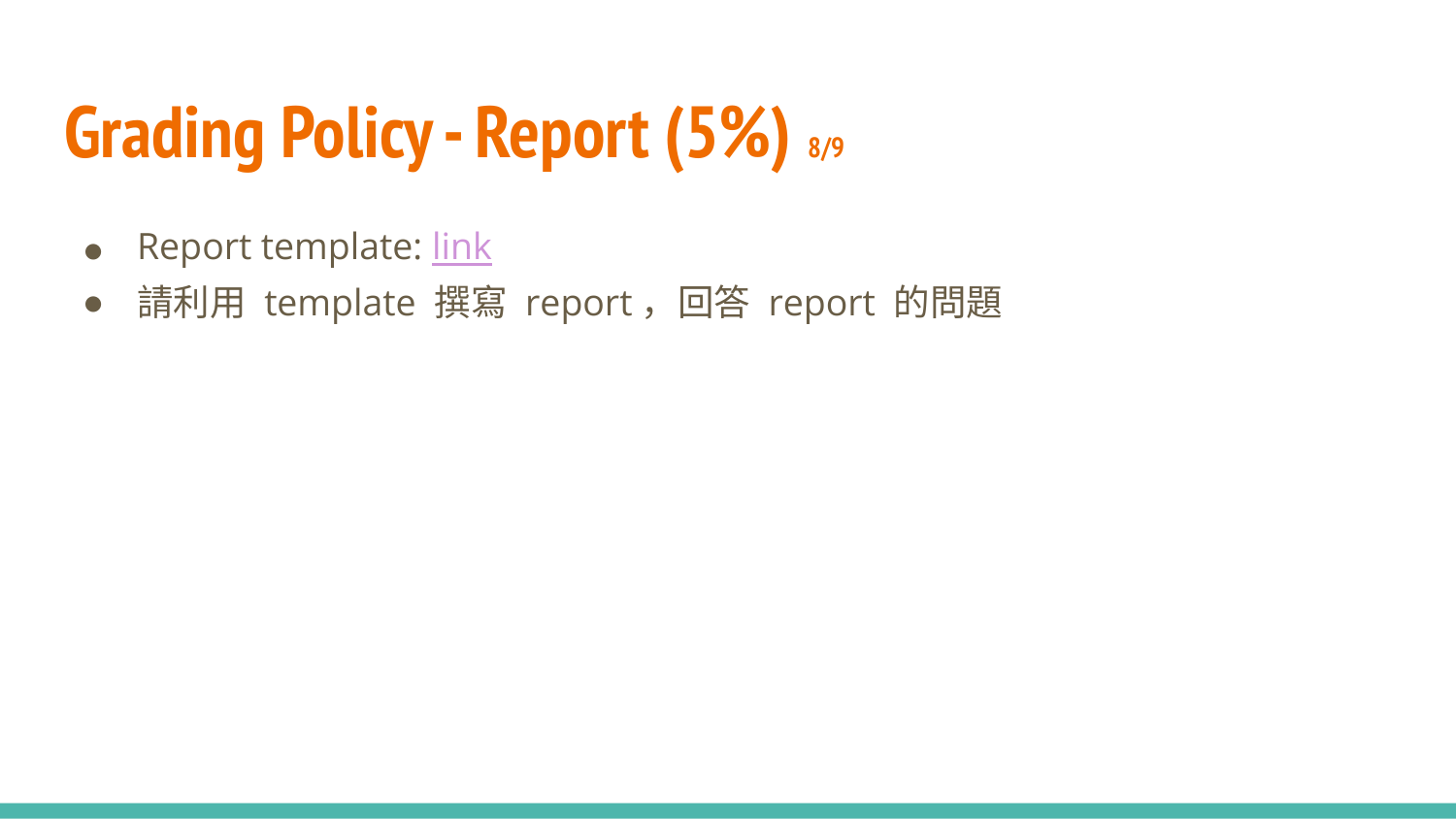

# Grading Policy - Report (5%) 8/9
Report template: link
請利用 template 撰寫 report，回答 report 的問題